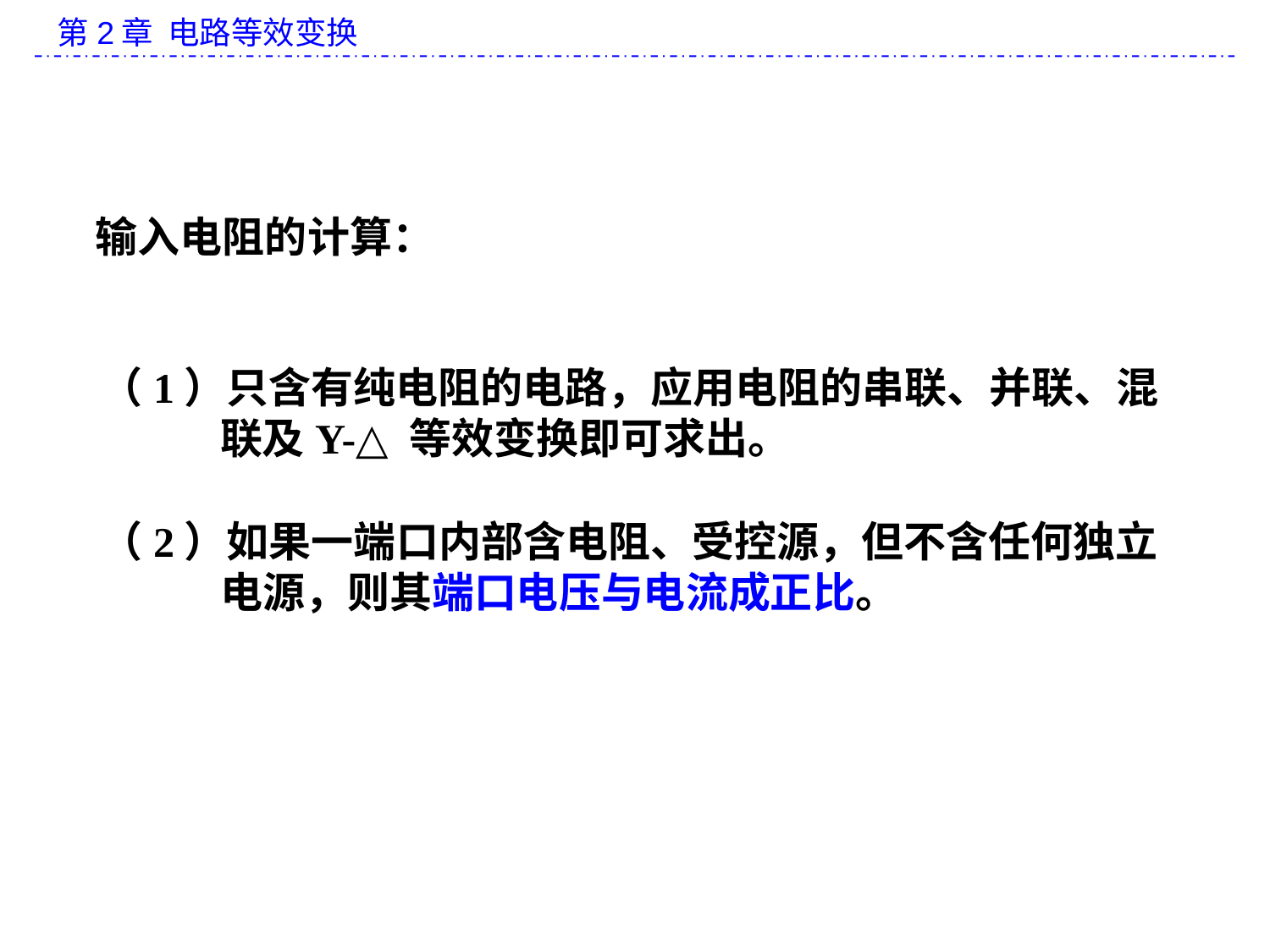

输入电阻的计算：
（1）只含有纯电阻的电路，应用电阻的串联、并联、混联及Y-△ 等效变换即可求出。
（2）如果一端口内部含电阻、受控源，但不含任何独立电源，则其端口电压与电流成正比。